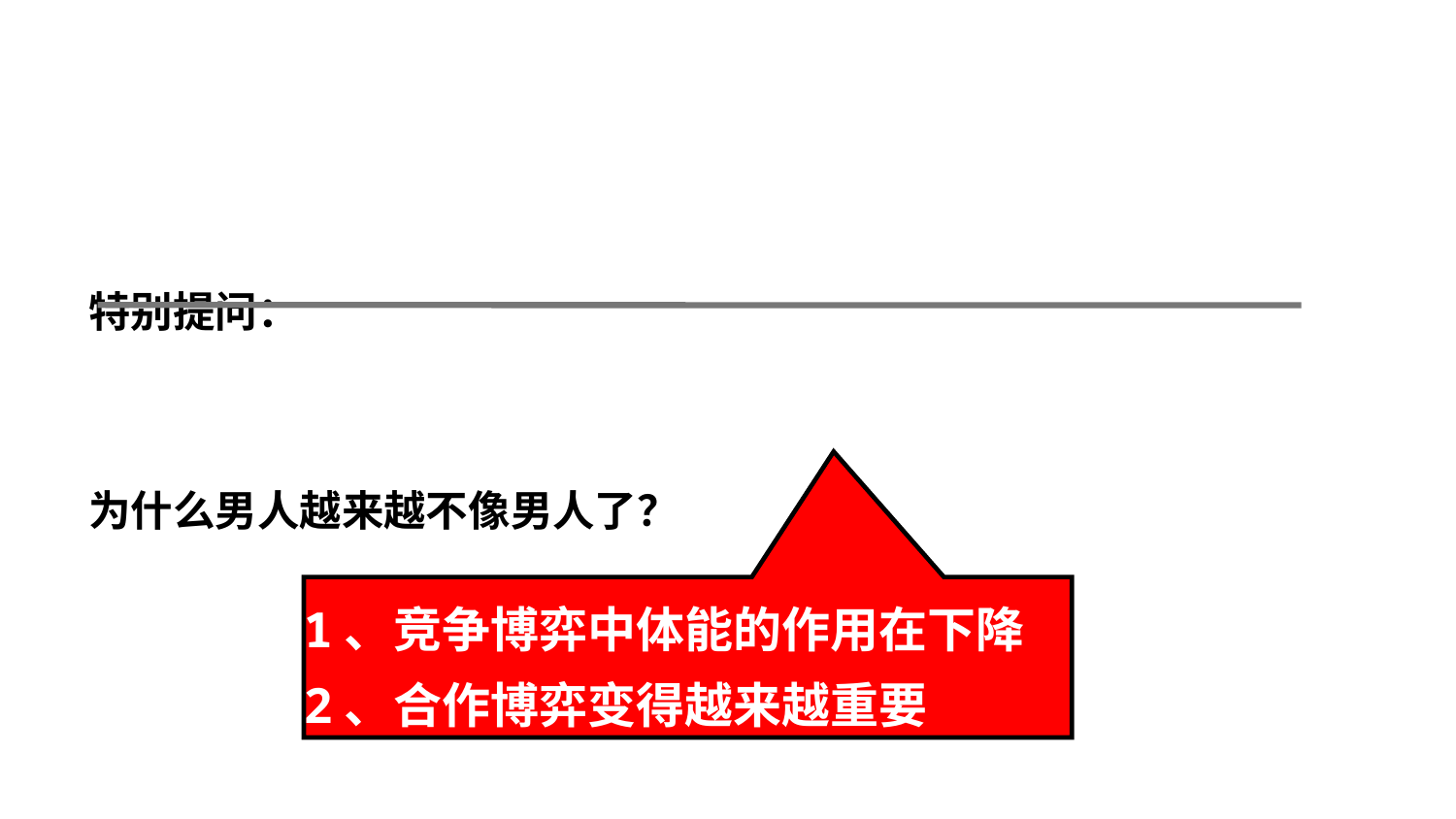

特别提问：
为什么男人越来越不像男人了？

1、竞争博弈中体能的作用在下降
2、合作博弈变得越来越重要